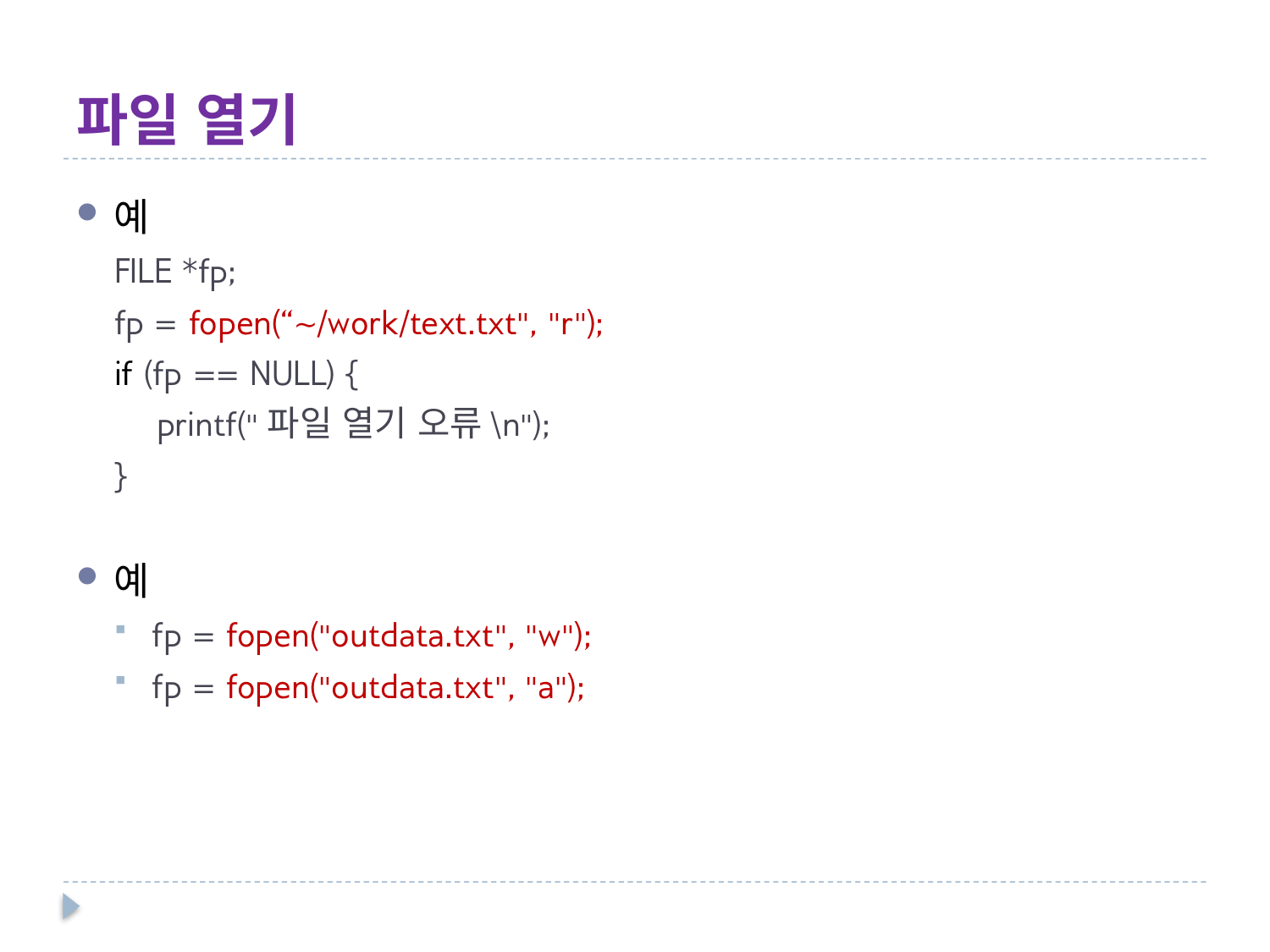

# 파일 열기
예
FILE *fp;
fp = fopen(“~/work/text.txt", "r");
if (fp == NULL) {
    printf("파일 열기 오류\n");
}

예
fp = fopen("outdata.txt", "w");
fp = fopen("outdata.txt", "a");